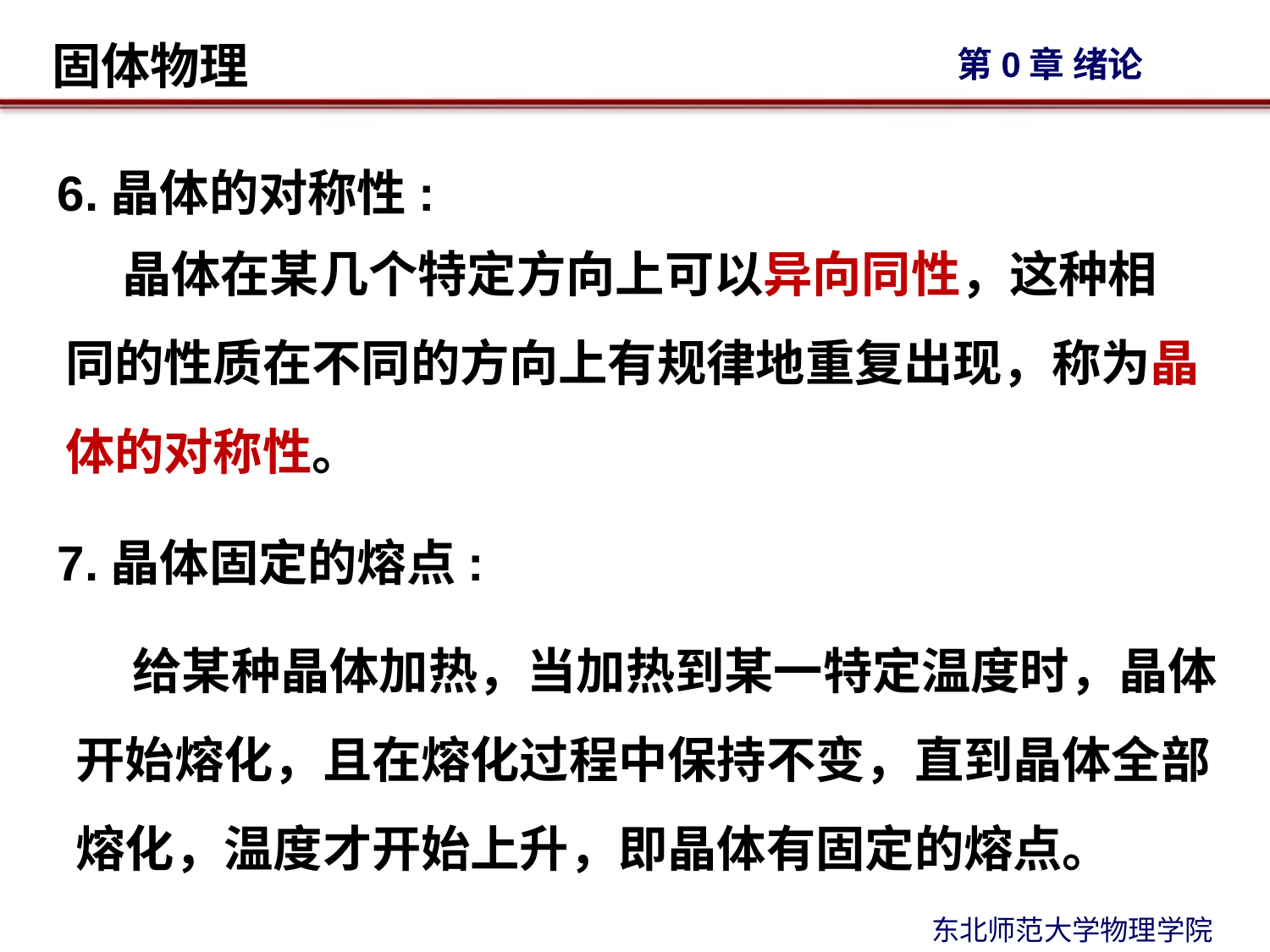

6.晶体的对称性:
    晶体在某几个特定方向上可以异向同性，这种相同的性质在不同的方向上有规律地重复出现，称为晶体的对称性。
7.晶体固定的熔点:
    给某种晶体加热，当加热到某一特定温度时，晶体开始熔化，且在熔化过程中保持不变，直到晶体全部熔化，温度才开始上升，即晶体有固定的熔点。